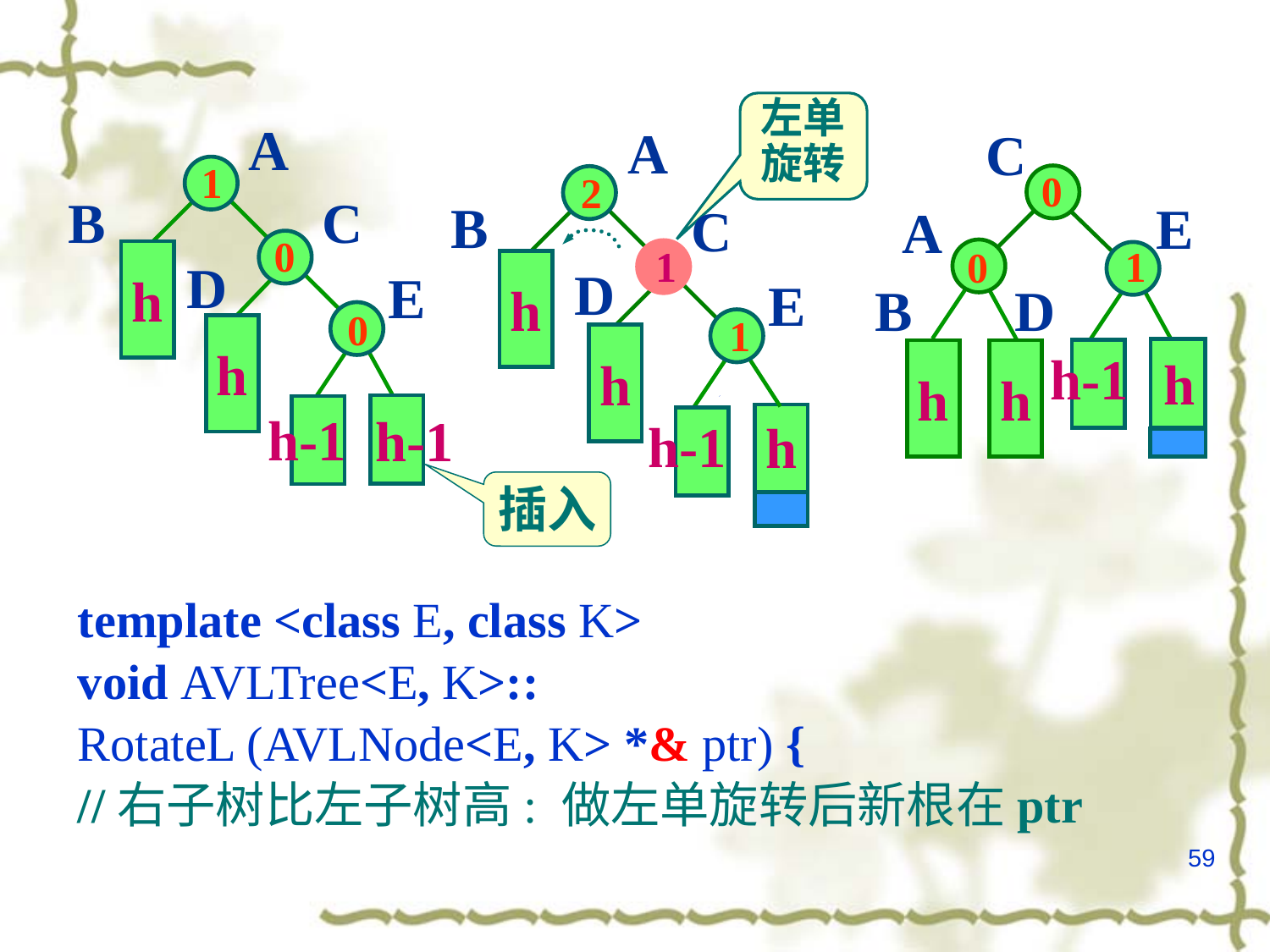

左单
旋转

A
1

h

h

h-1
h-1
B
C
0
D
E
0
A
2

h

h

h-1
h

B
C
1
D
E
1
C
0

E
A

0

B
D

h-1

h
h
h

1

插入
template <class E, class K>
void AVLTree<E, K>::
RotateL (AVLNode<E, K> *& ptr) {
//右子树比左子树高: 做左单旋转后新根在ptr
59